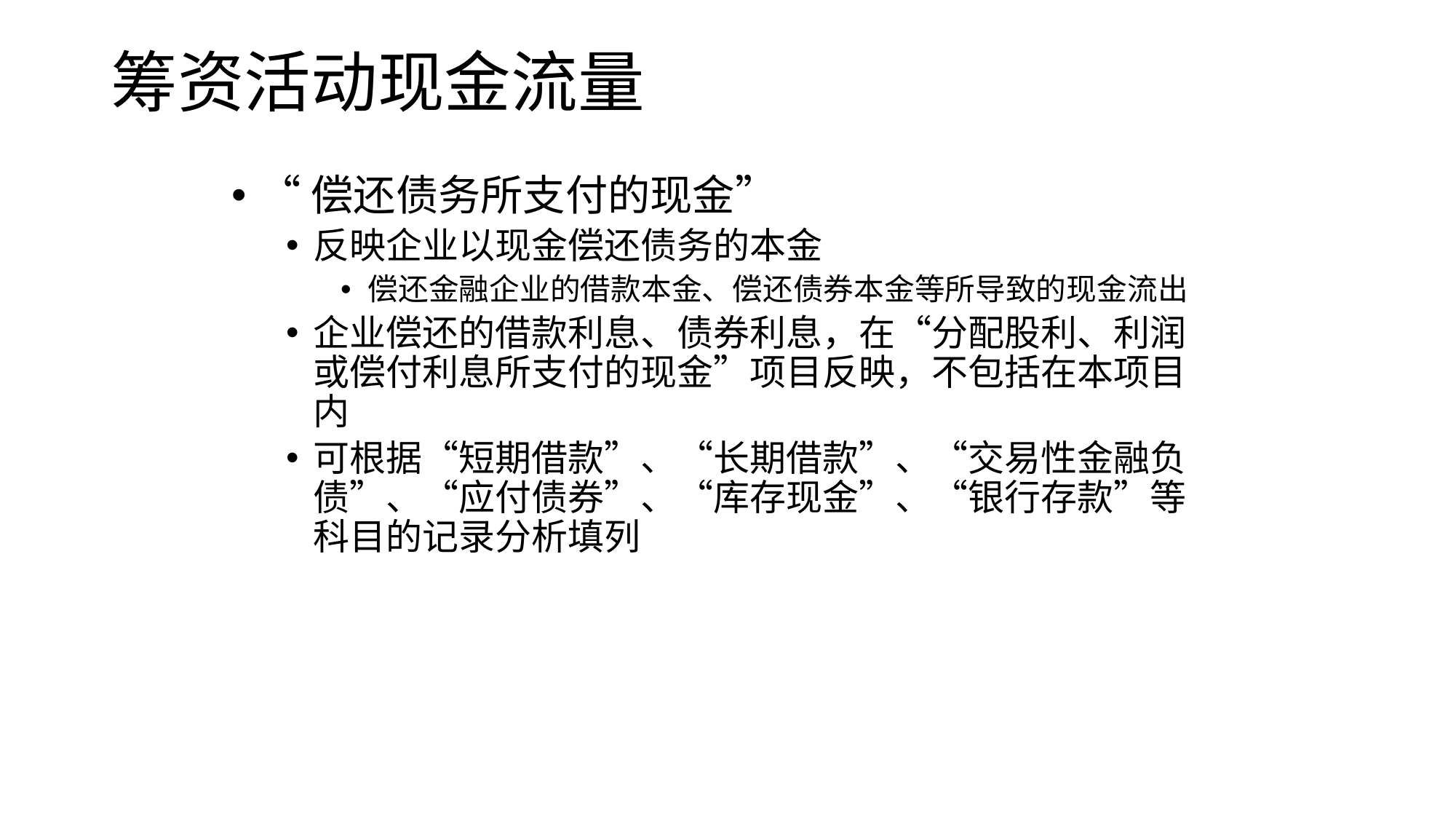

# 筹资活动现金流量
“偿还债务所支付的现金”
反映企业以现金偿还债务的本金
偿还金融企业的借款本金、偿还债券本金等所导致的现金流出
企业偿还的借款利息、债券利息，在“分配股利、利润或偿付利息所支付的现金”项目反映，不包括在本项目内
可根据“短期借款”、“长期借款”、“交易性金融负债”、“应付债券”、“库存现金”、“银行存款”等科目的记录分析填列
2023/3/30
66